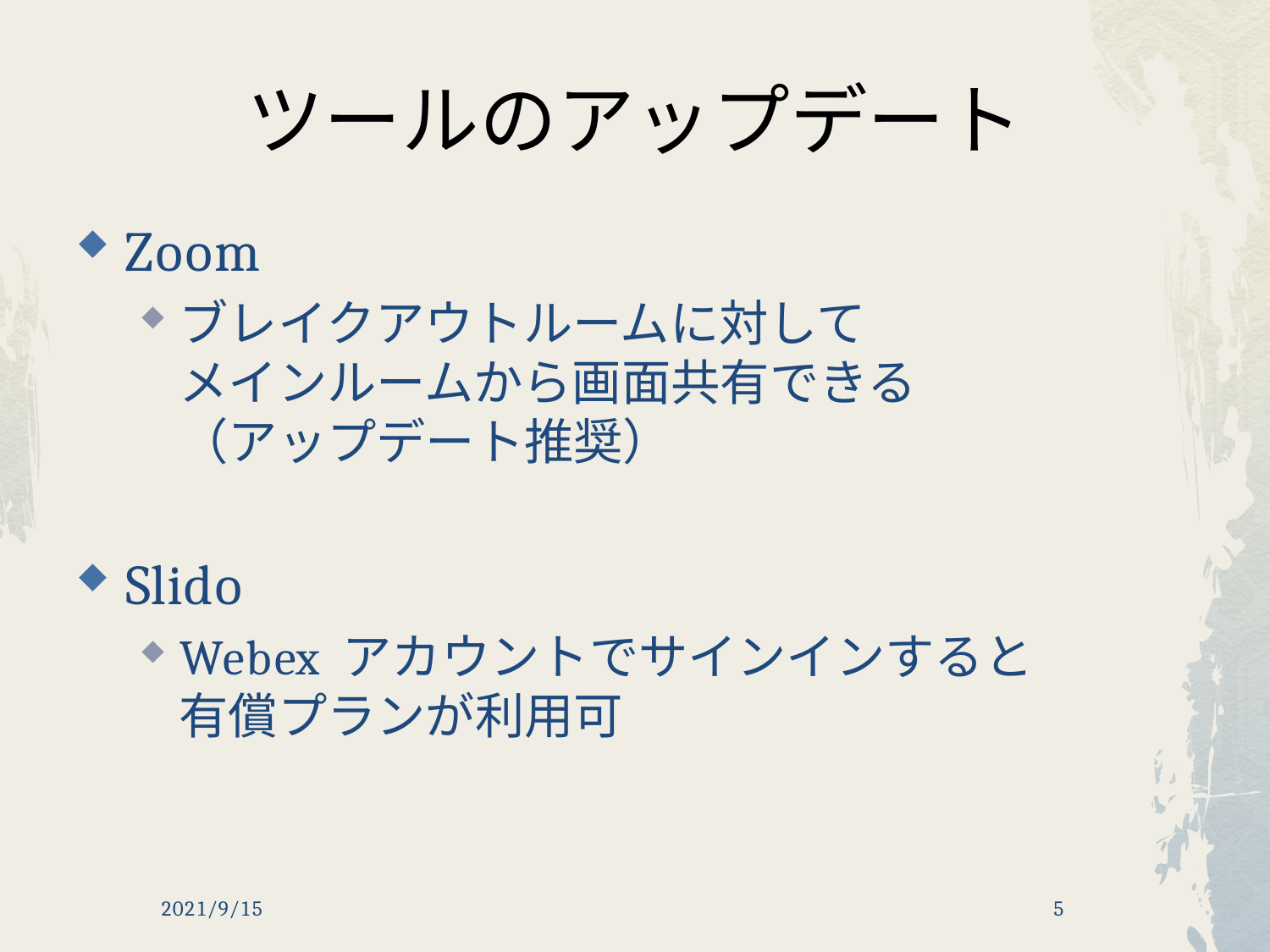

# ツールのアップデート
Zoom
ブレイクアウトルームに対して
メインルームから画面共有できる
（アップデート推奨）

Slido
Webex アカウントでサインインすると
有償プランが利用可

2021/9/15
5